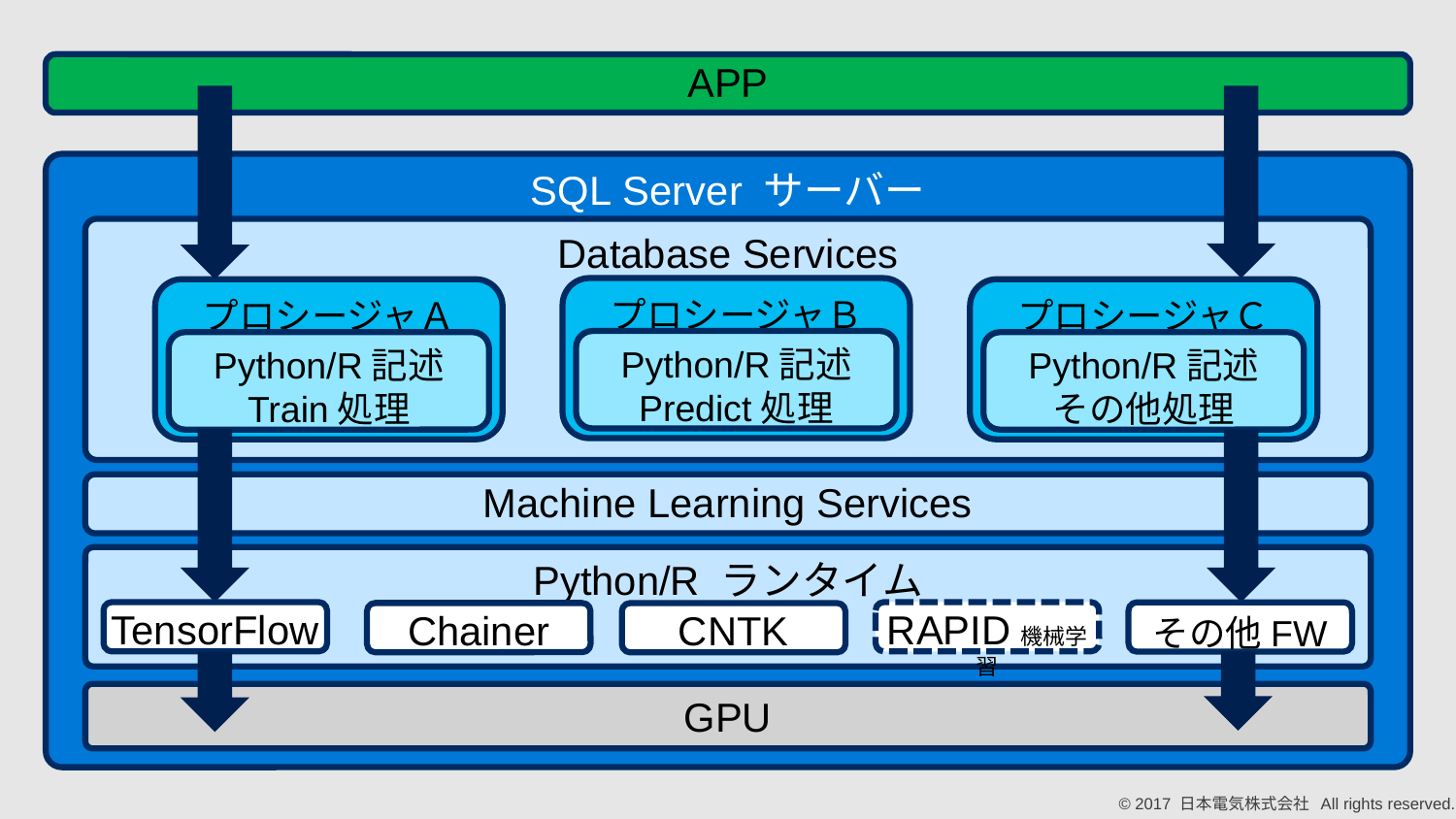

APP

SQL Server サーバー
Database Services
プロシージャＢ
プロシージャＡ
プロシージャＣ
Python/R記述
Predict処理
Python/R記述
Train処理
Python/R記述
その他処理

Machine Learning Services
Python/R ランタイム
TensorFlow
RAPID機械学習
その他FW
Chainer
CNTK

GPU